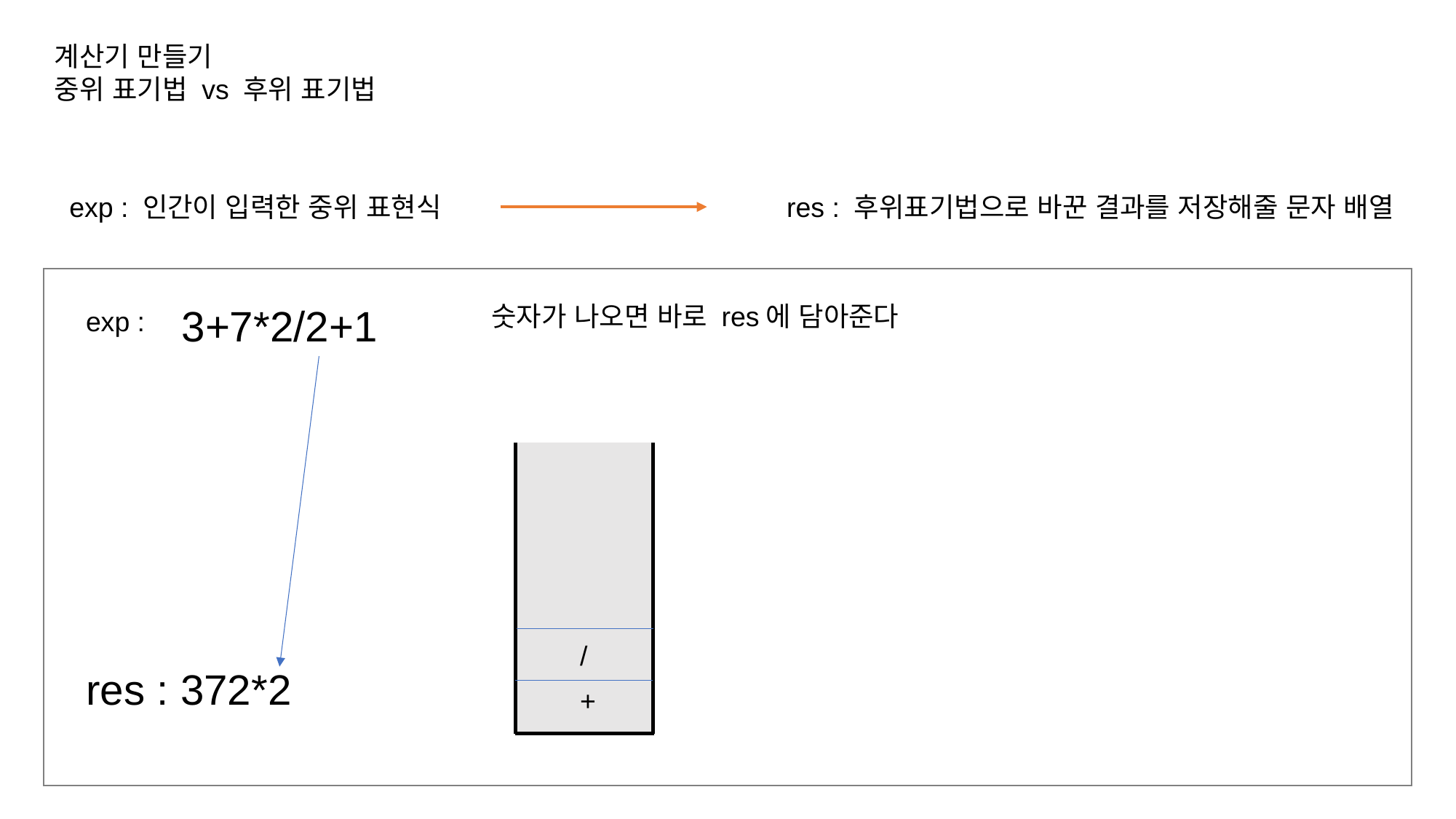

계산기 만들기
중위 표기법 vs 후위 표기법
exp : 인간이 입력한 중위 표현식
res : 후위표기법으로 바꾼 결과를 저장해줄 문자 배열

숫자가 나오면 바로 res에 담아준다
3+7*2/2+1
exp :

/
res : 372*2
+